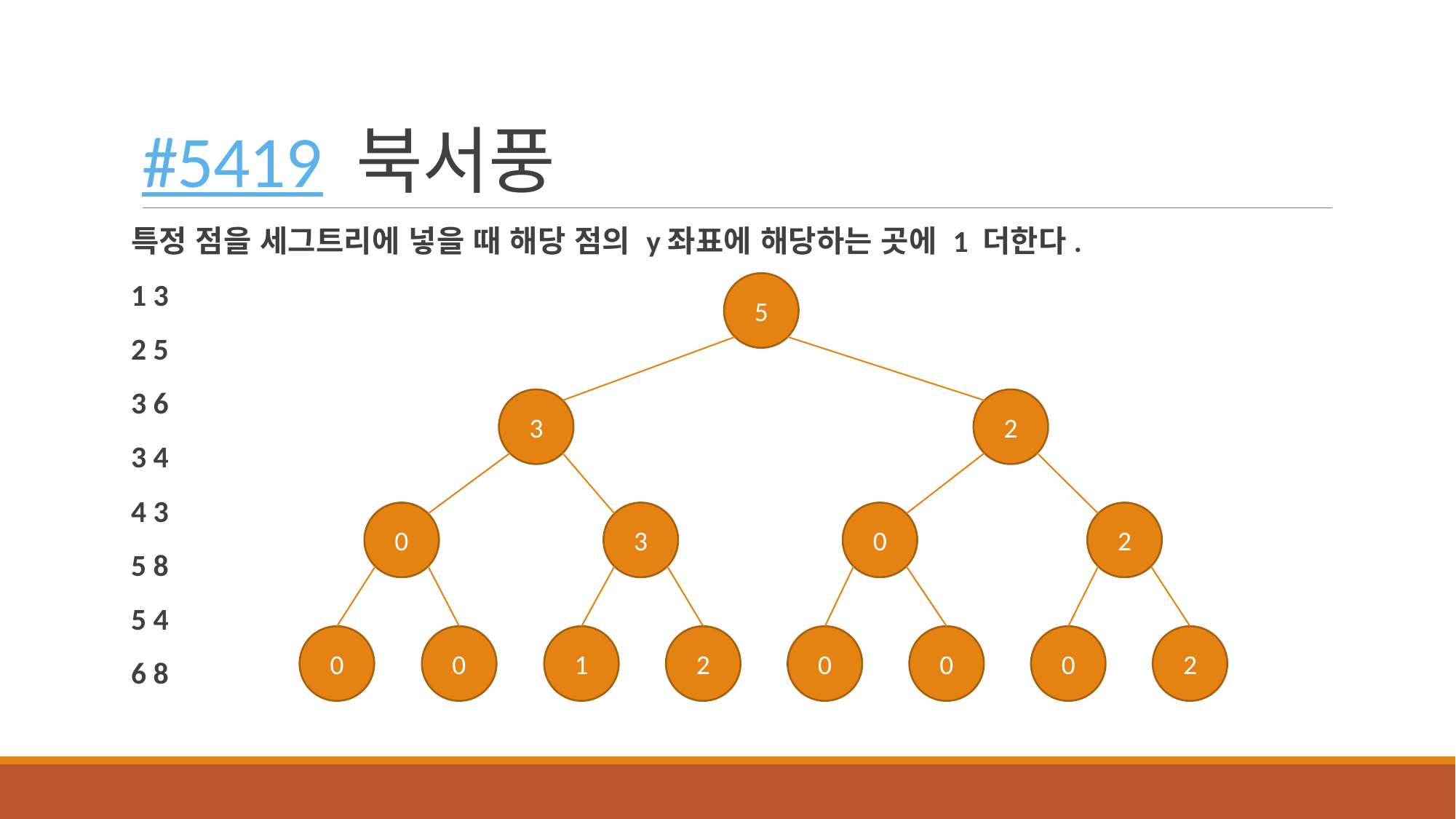

# #5419 북서풍
특정 점을 세그트리에 넣을 때 해당 점의 y좌표에 해당하는 곳에 1 더한다.
1 3
2 5
3 6
3 4
4 3
5 8
5 4
6 8
5
3
2
0
3
0
2
0
0
1
2
0
0
0
2